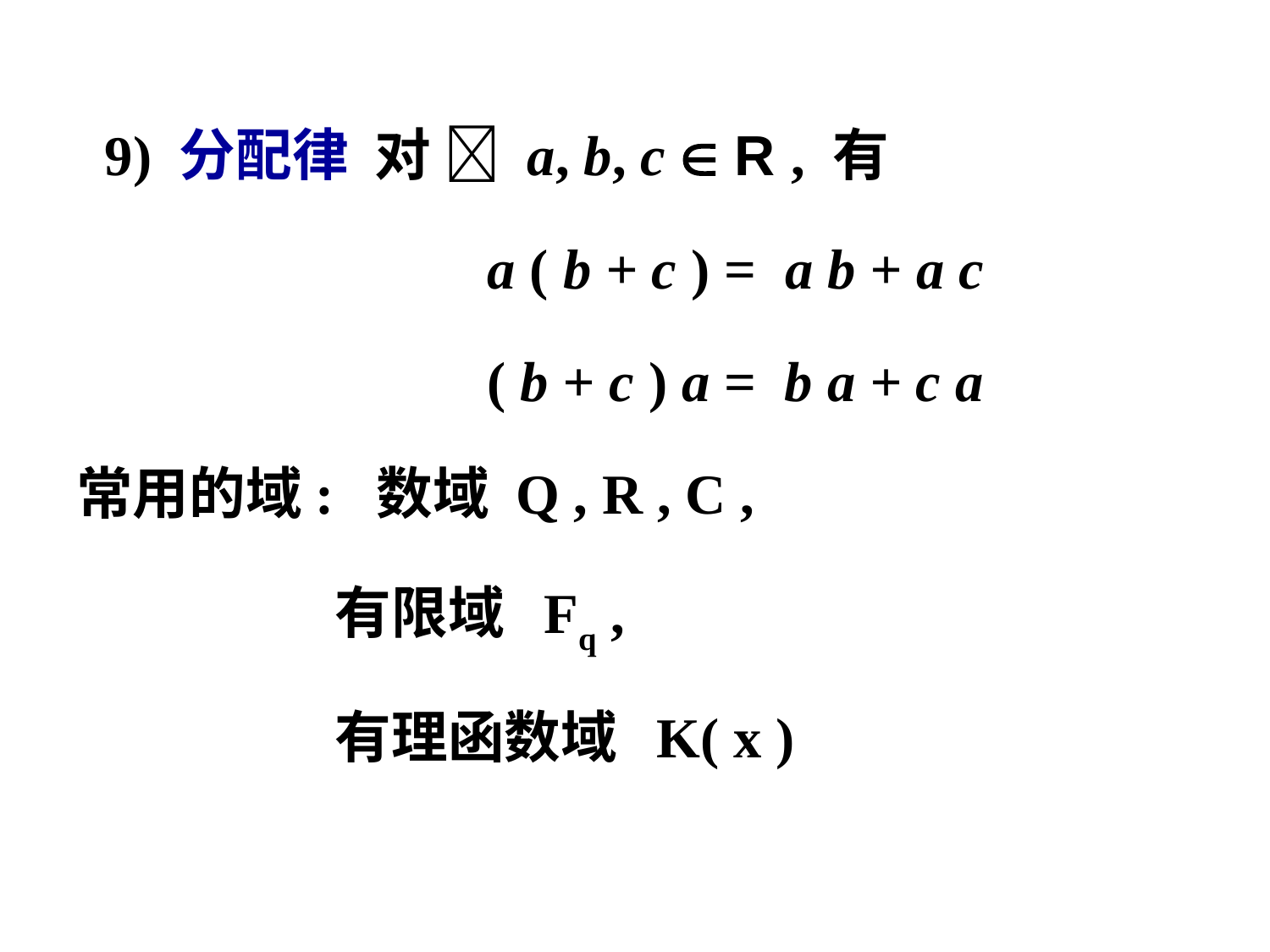

9) 分配律  对 ∀ a, b, c ∈ R , 有
                             a ( b + c ) =  a b + a c
                             ( b + c ) a =  b a + c a
常用的域:  数域 Q , R , C ,
                   有限域  Fq ,
                   有理函数域  K( x )